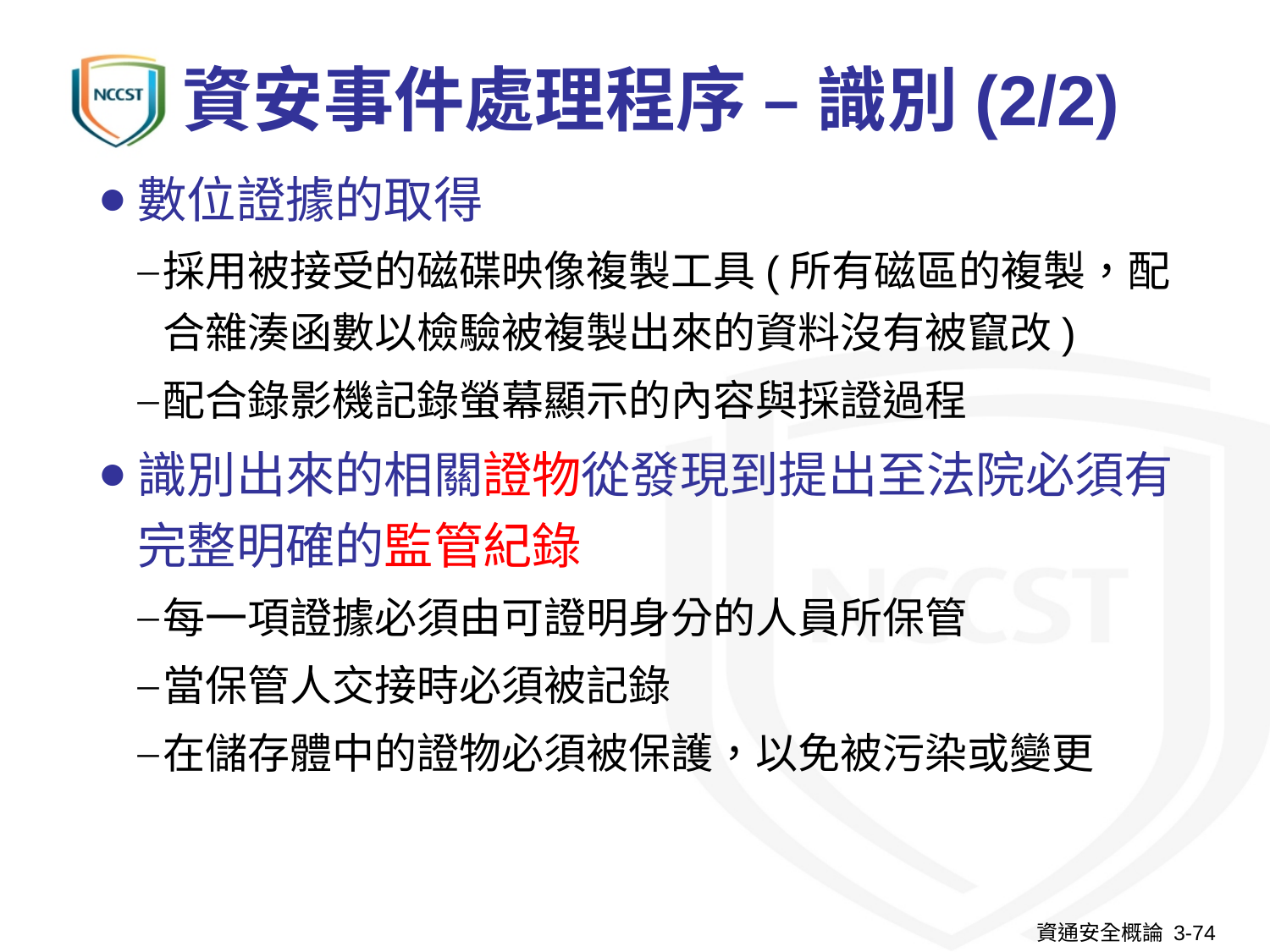

# 資安事件處理程序 – 識別(2/2)
數位證據的取得
採用被接受的磁碟映像複製工具(所有磁區的複製，配合雜湊函數以檢驗被複製出來的資料沒有被竄改)
配合錄影機記錄螢幕顯示的內容與採證過程
識別出來的相關證物從發現到提出至法院必須有完整明確的監管紀錄
每一項證據必須由可證明身分的人員所保管
當保管人交接時必須被記錄
在儲存體中的證物必須被保護，以免被污染或變更